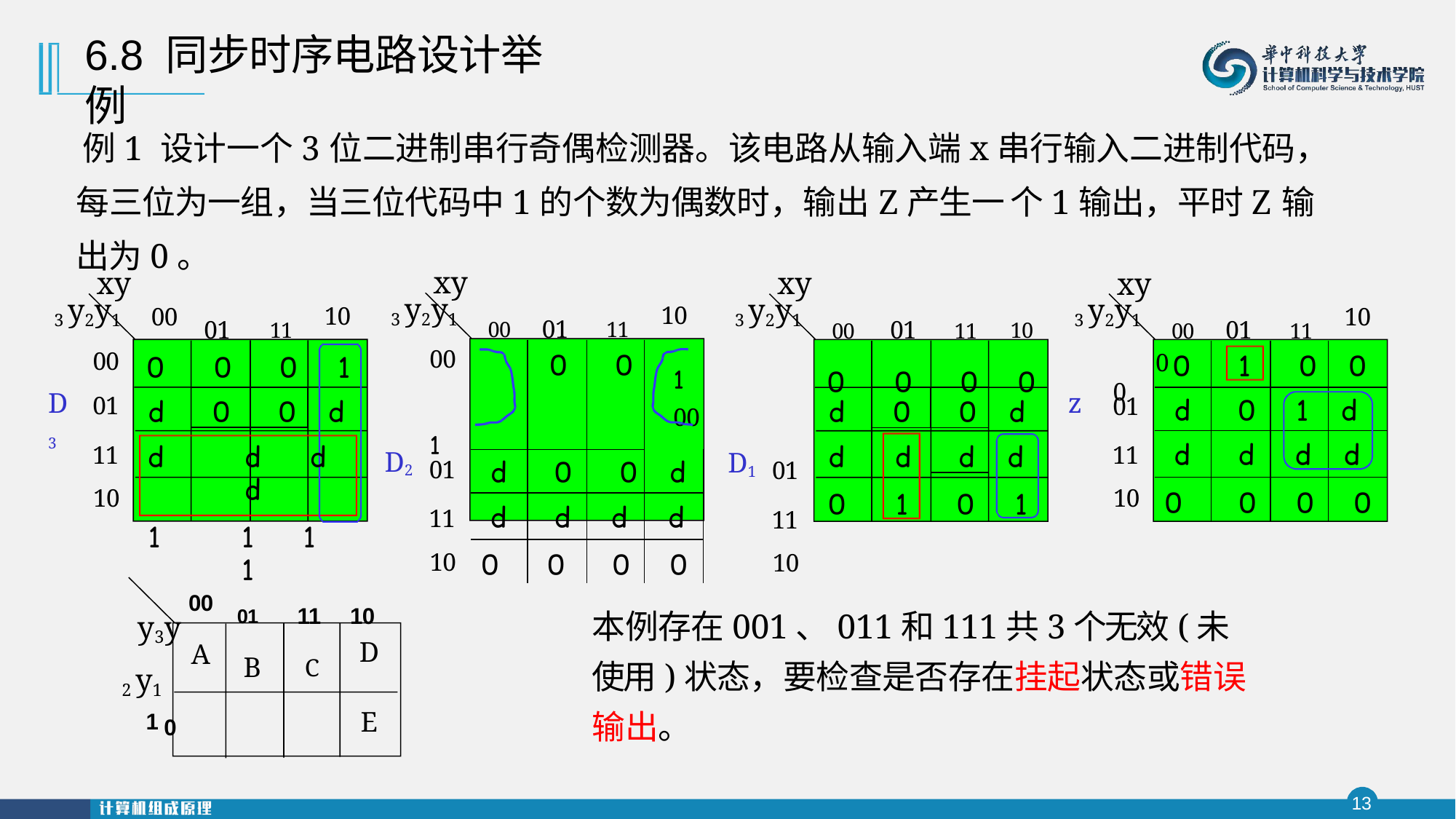

# 6.8 同步时序电路设计举例
例1 设计一个3位二进制串行奇偶检测器。该电路从输入端x串行输入二进制代码，每三位为一组，当三位代码中1的个数为偶数时，输出Z产生一 个1输出，平时Z输出为0。
xy3 y2y1
xy3 y2y1
xy3 y2y1
xy3 y2y1
00
00	01	11	10
0	0	0	0

10
10
10
00	01	11
00
01	11
00	01	11
00
01
| 00 1 |  |  | 0 | 0 | 1 00 |  |  |
| --- | --- | --- | --- | --- | --- | --- | --- |
| D2 | 01 | d | 0 | 0 | d | D1 | 01 |
|  | 11 | d | d | d | d |  | 11 |
|  | 10 | 0 | 0 | 0 | 0 |  | 10 |
| 0 | 1 | 0 | 0 |
| --- | --- | --- | --- |
| d | 0 | 1 | d |
| d | d | d | d |
| 0 | 0 | 0 | 0 |

0	0	0	1
D3
z
0
0
0
0
01

d
d
d
d
d	d	d	d
1	1	1	1
y3y2 y1
0
11
10
11
10

d

d	d
d
0	1	0	1

00
01	11	10
本例存在001、011和111共3个无效(未使用)状态，要检查是否存在挂起状态或错误输出。

D
B	C
A
E
1
13